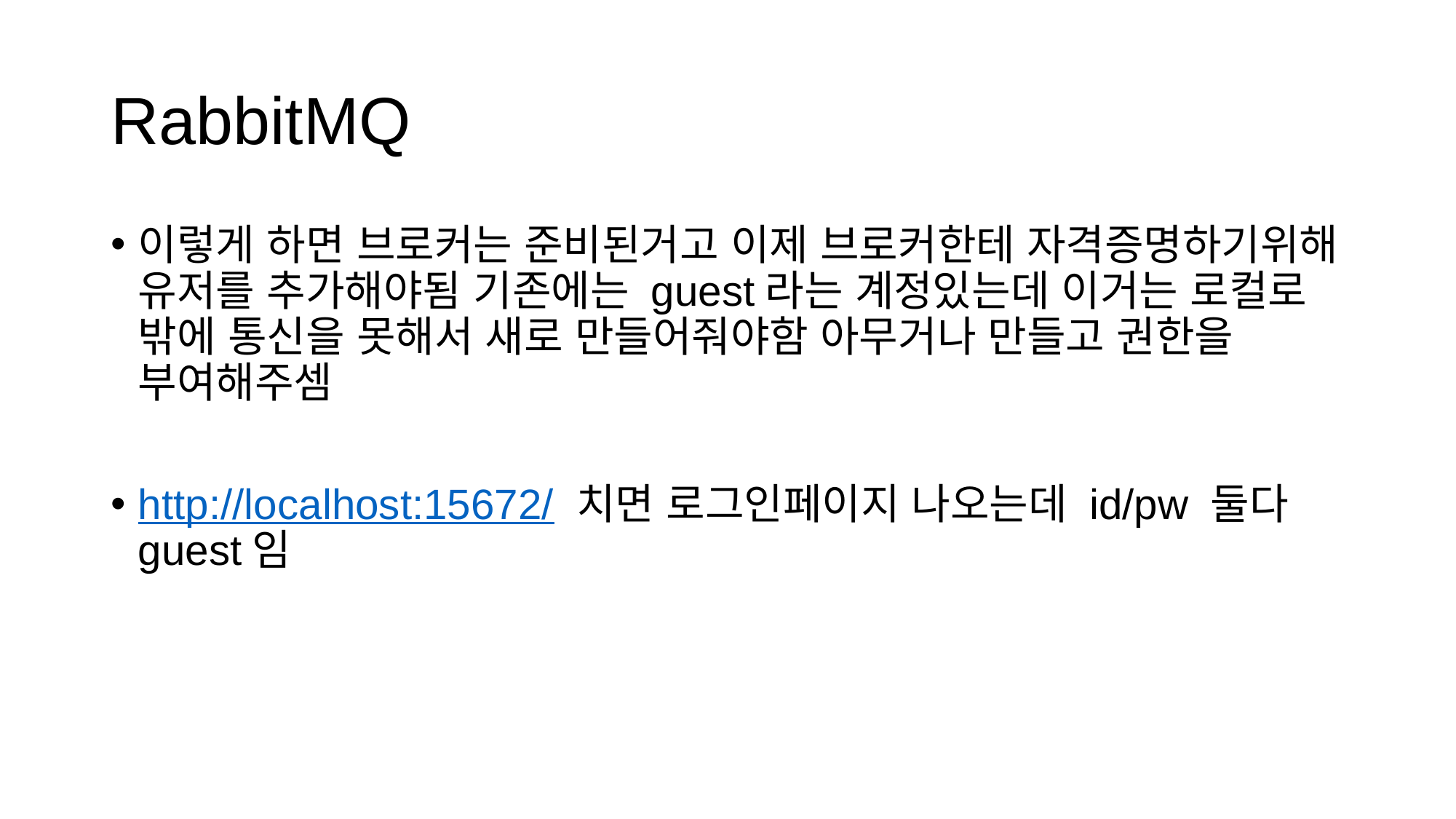

# RabbitMQ
이렇게 하면 브로커는 준비된거고 이제 브로커한테 자격증명하기위해 유저를 추가해야됨 기존에는 guest라는 계정있는데 이거는 로컬로 밖에 통신을 못해서 새로 만들어줘야함 아무거나 만들고 권한을 부여해주셈

http://localhost:15672/ 치면 로그인페이지 나오는데 id/pw 둘다 guest임